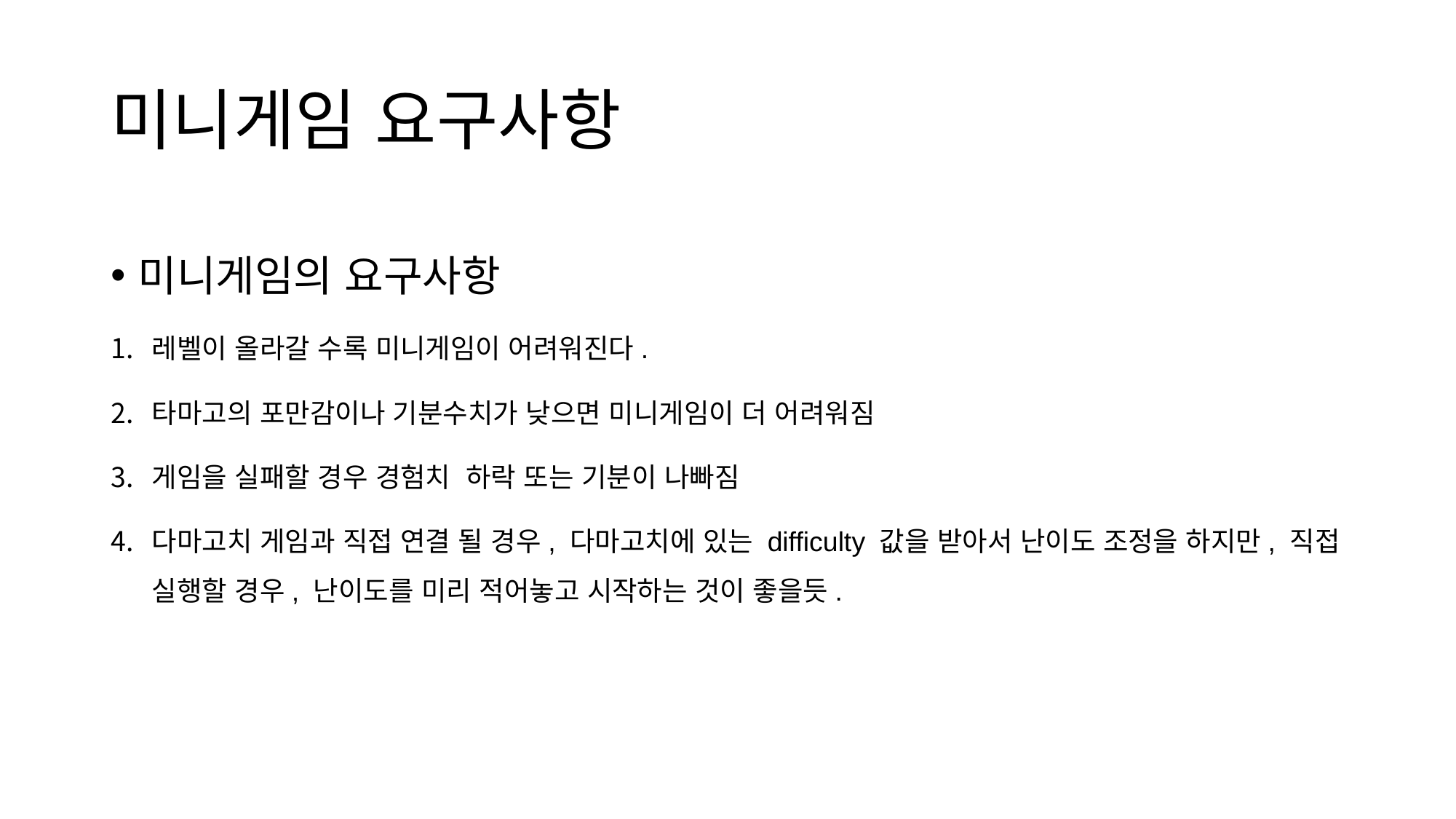

# 미니게임 요구사항
미니게임의 요구사항
레벨이 올라갈 수록 미니게임이 어려워진다.
타마고의 포만감이나 기분수치가 낮으면 미니게임이 더 어려워짐
게임을 실패할 경우 경험치  하락 또는 기분이 나빠짐
다마고치 게임과 직접 연결 될 경우, 다마고치에 있는 difficulty 값을 받아서 난이도 조정을 하지만, 직접 실행할 경우, 난이도를 미리 적어놓고 시작하는 것이 좋을듯.